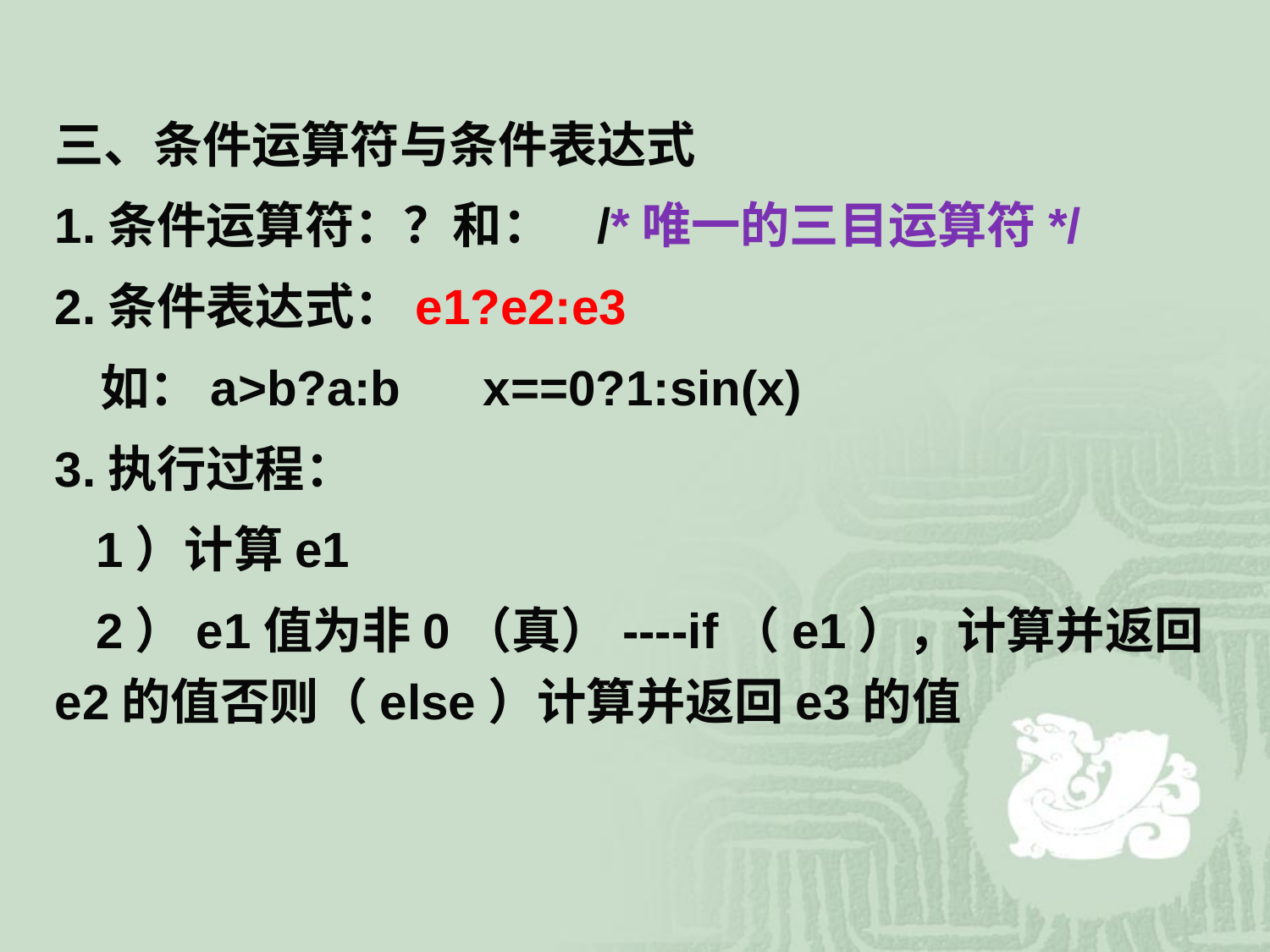

三、条件运算符与条件表达式
1.条件运算符：？和：   /*唯一的三目运算符*/
2.条件表达式：e1?e2:e3
   如：a>b?a:b      x==0?1:sin(x)
3.执行过程：
   1）计算e1
   2）e1值为非0（真）----if（e1），计算并返回e2的值否则（else）计算并返回e3的值